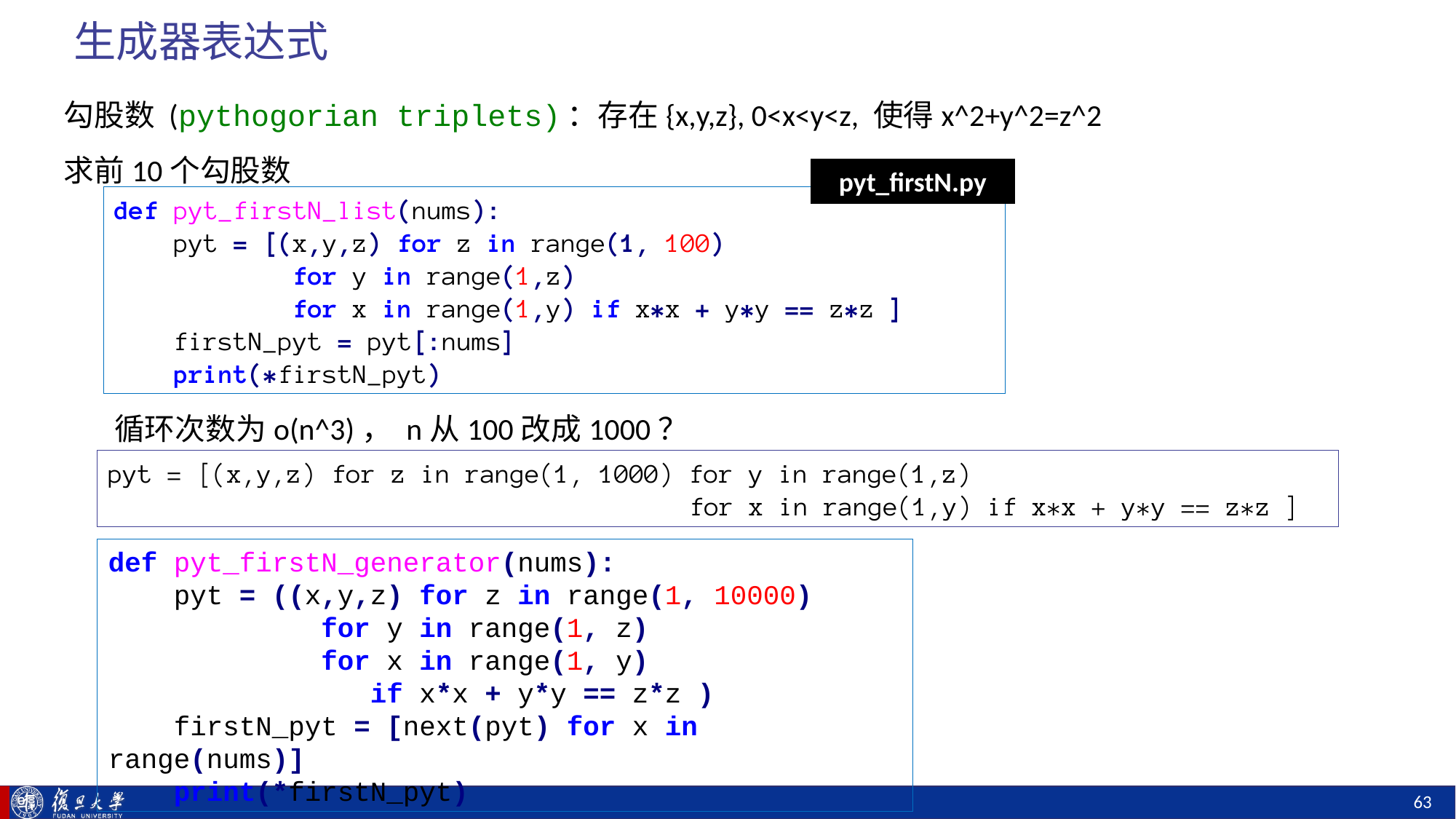

# 生成器表达式
勾股数 (pythogorian triplets)：存在{x,y,z}, 0<x<y<z, 使得x^2+y^2=z^2
求前10个勾股数

pyt_firstN.py
def pyt_firstN_list(nums):
    pyt = [(x,y,z) for z in range(1, 100)
            for y in range(1,z)
            for x in range(1,y) if x*x + y*y == z*z ]
    firstN_pyt = pyt[:nums]
    print(*firstN_pyt)
循环次数为o(n^3)， n从100改成1000？
pyt = [(x,y,z) for z in range(1, 1000) for y in range(1,z)
                                       for x in range(1,y) if x*x + y*y == z*z ]
def pyt_firstN_generator(nums):
    pyt = ((x,y,z) for z in range(1, 10000)
             for y in range(1, z)
             for x in range(1, y)
                if x*x + y*y == z*z )
    firstN_pyt = [next(pyt) for x in range(nums)]
    print(*firstN_pyt)